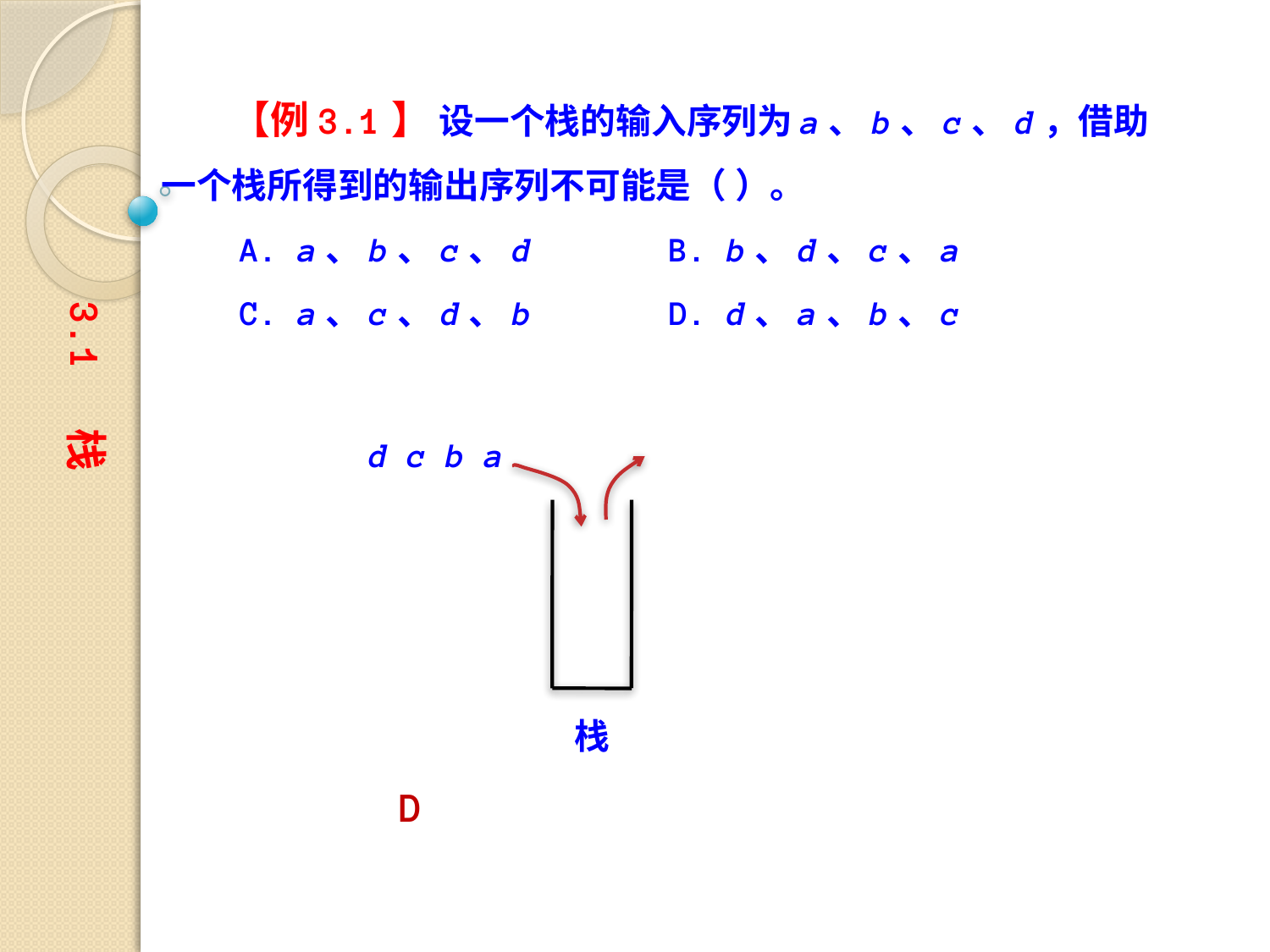

【例3.1】 设一个栈的输入序列为a、b、c、d，借助一个栈所得到的输出序列不可能是（ ）。
　　A. a、b、c、d		B. b、d、c、a
　　C. a、c、d、b		D. d、a、b、c
3.1  栈

d c b a

栈
D